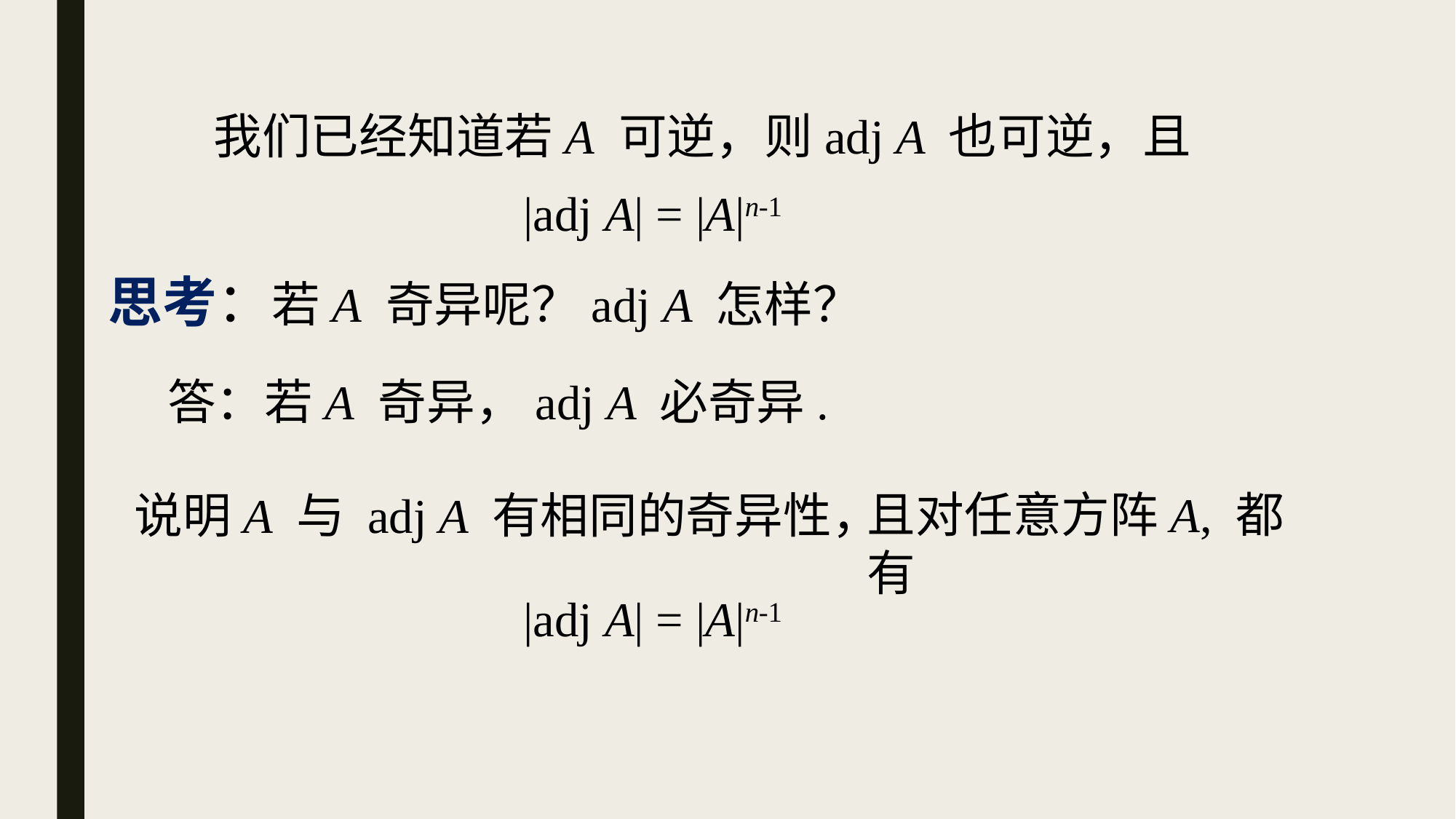

我们已经知道若A 可逆，则adj A 也可逆，且
|adj A| = |A|n-1
思考：若A 奇异呢？adj A 怎样？
答：若A 奇异，adj A 必奇异.
且对任意方阵A, 都有
说明A 与 adj A 有相同的奇异性，
|adj A| = |A|n-1